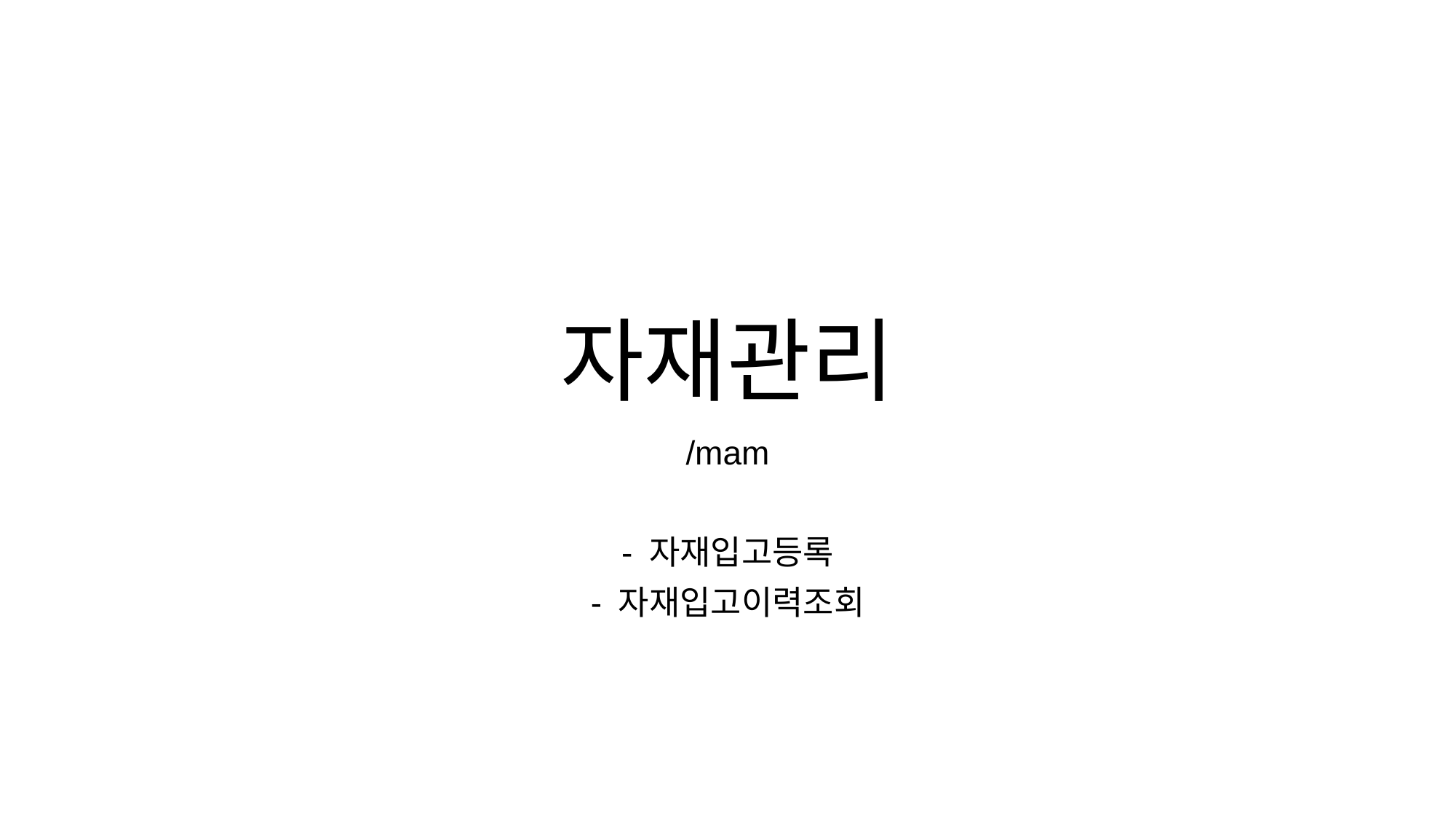

# 자재관리
/mam

- 자재입고등록
- 자재입고이력조회